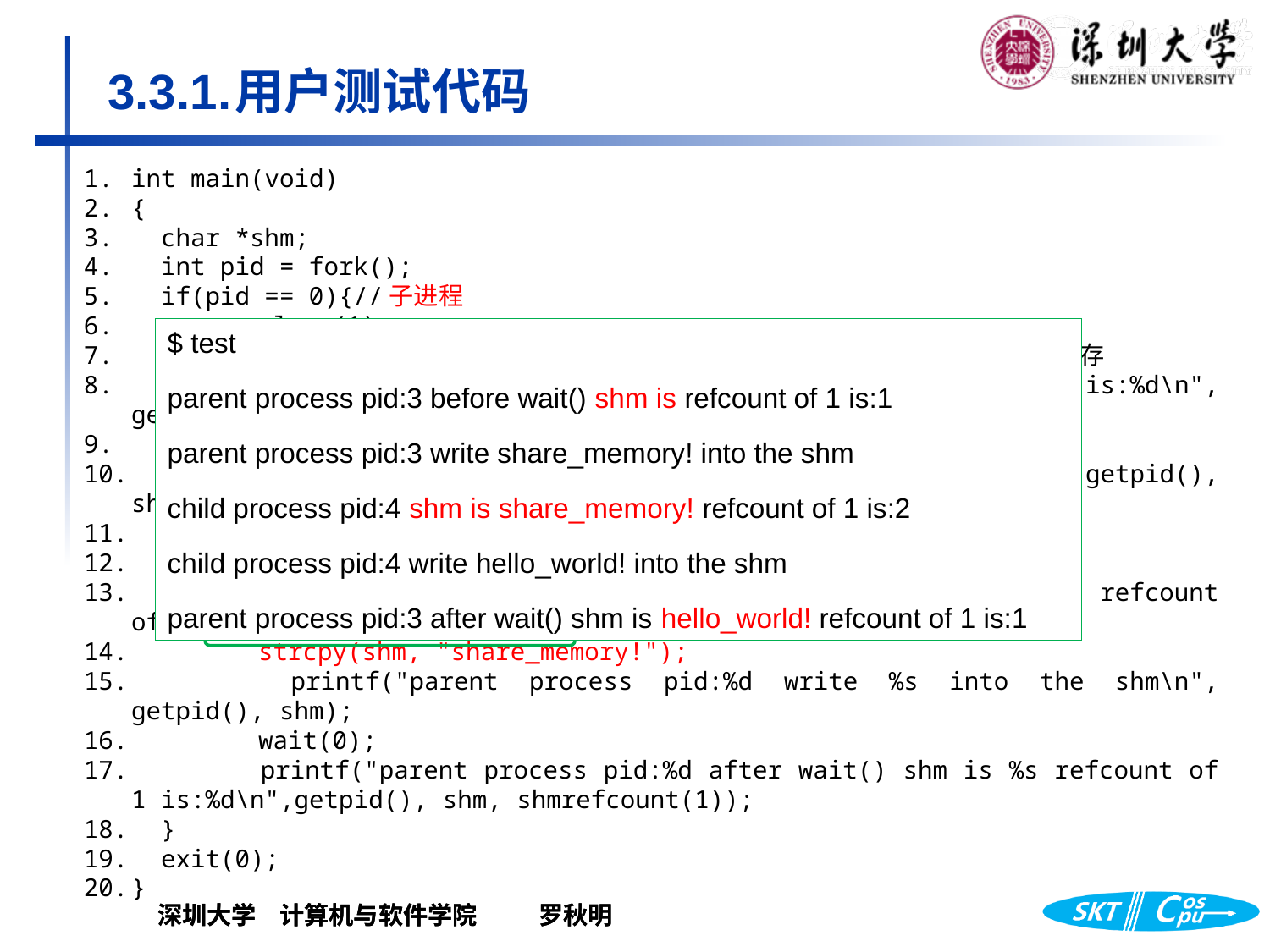

# 3.3.1.	用户测试代码
int main(void)
{
  char *shm;
  int pid = fork();
  if(pid == 0){//子进程
  	sleep(1);
  	shm = (char*)shmgetat(1,3);//key 为 1，大小为 3 页的共享内存
  	printf("child process pid:%d shm is %s refcount of 1 is:%d\n", getpid(),shm, shmrefcount(1));
  	strcpy(shm, "hello_world!");
  	printf("child process pid:%d write %s into the shm\n", getpid(), shm);
  } else if (pid > 0) {//父进程
  	shm = (char*)shmgetat(1,3);
  	printf("parent process pid:%d before wait() shm is %s refcount of 1 is:%d\n",getpid(), shm, shmrefcount(1));
 	strcpy(shm, "share_memory!");
  	printf("parent process pid:%d write %s into the shm\n", getpid(), shm);
  	wait(0);
  	printf("parent process pid:%d after wait() shm is %s refcount of 1 is:%d\n",getpid(), shm, shmrefcount(1));
  }
  exit(0);
}
$ test
parent process pid:3 before wait() shm is refcount of 1 is:1
parent process pid:3 write share_memory! into the shm
child process pid:4 shm is share_memory! refcount of 1 is:2
child process pid:4 write hello_world! into the shm
parent process pid:3 after wait() shm is hello_world! refcount of 1 is:1

创建共享内存

数据写入